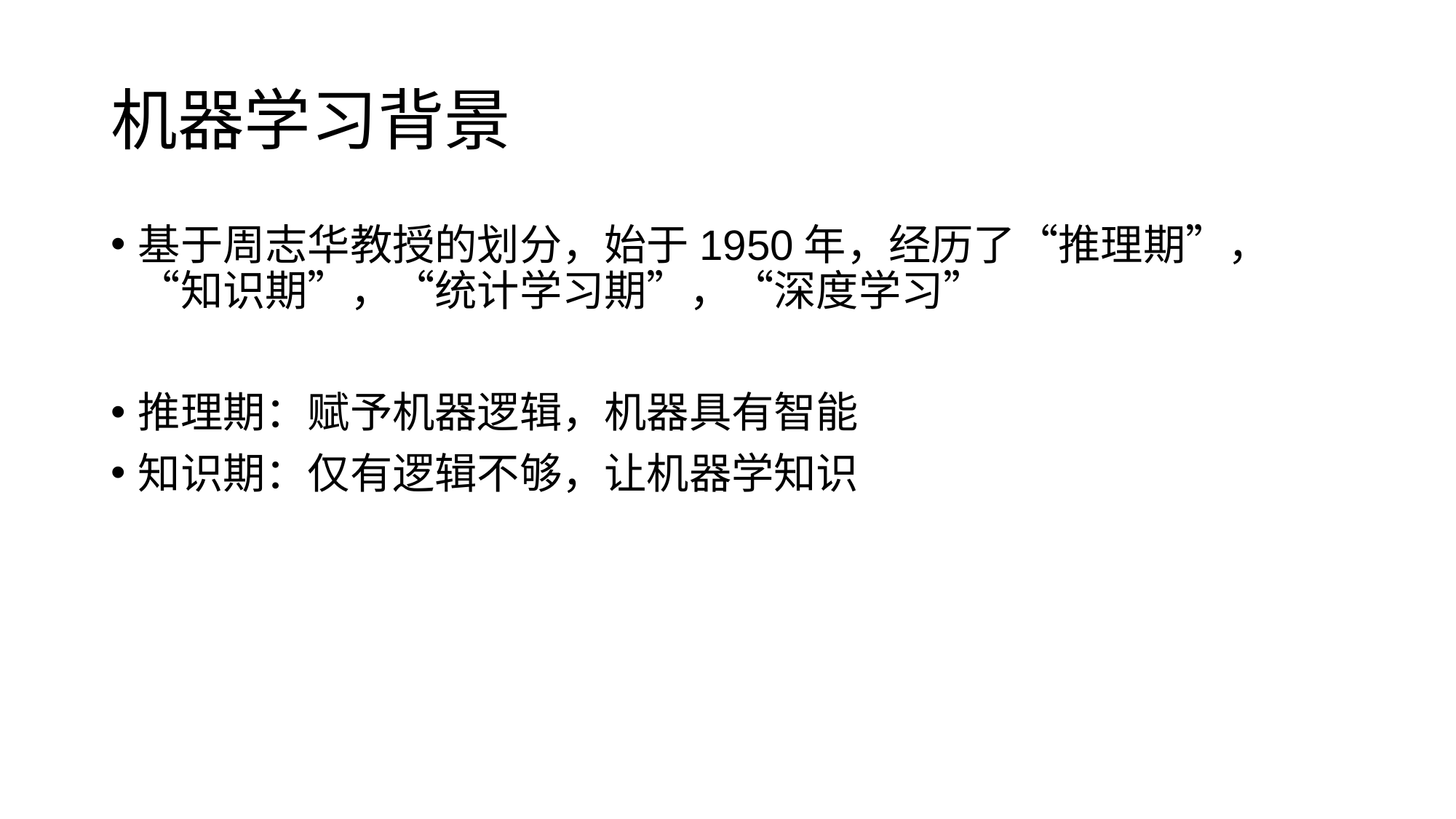

# 机器学习背景
基于周志华教授的划分，始于1950年，经历了“推理期”，“知识期”，“统计学习期”，“深度学习”

推理期：赋予机器逻辑，机器具有智能
知识期：仅有逻辑不够，让机器学知识